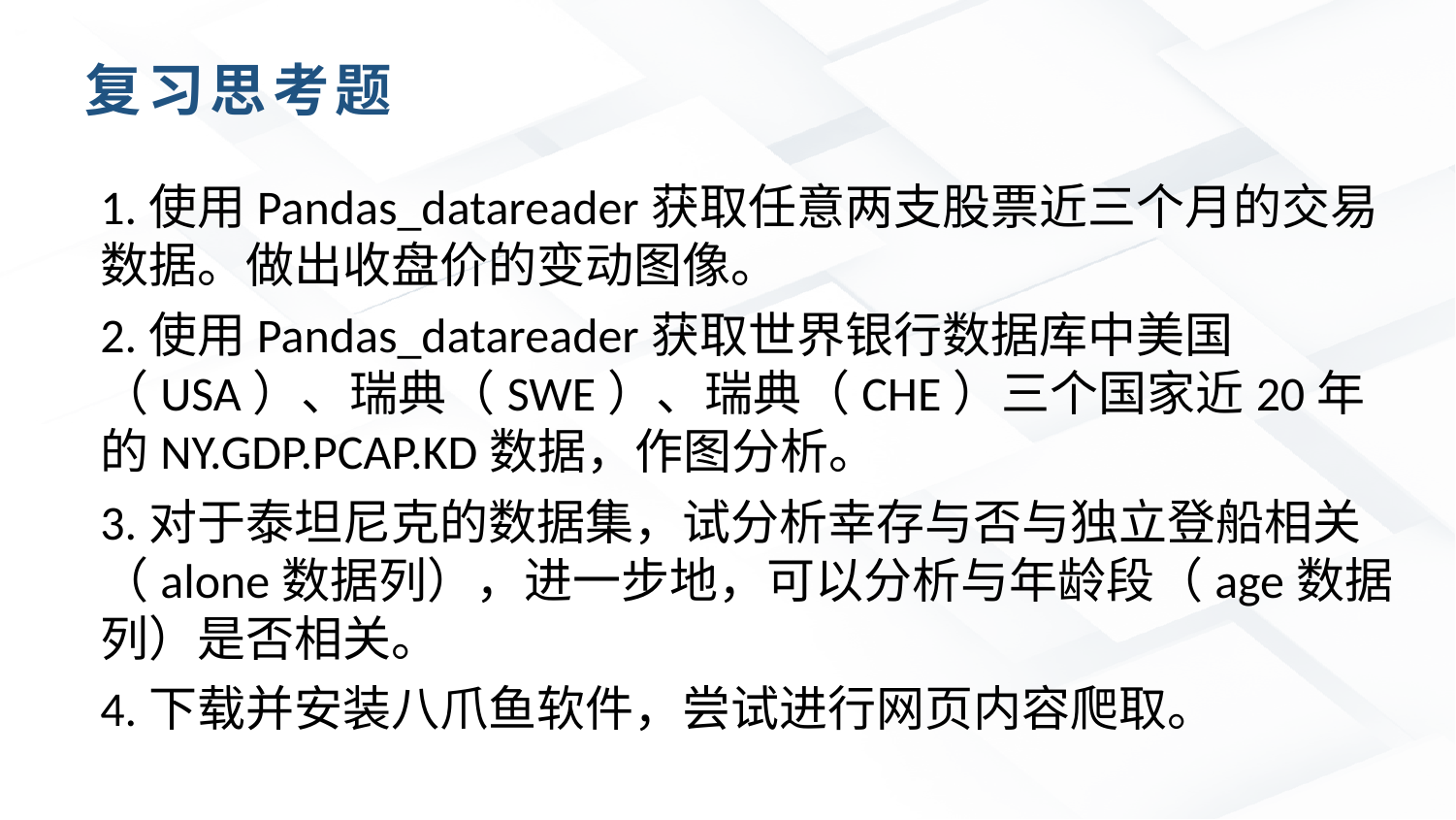

复习思考题
1.使用Pandas_datareader获取任意两支股票近三个月的交易数据。做出收盘价的变动图像。
2.使用Pandas_datareader获取世界银行数据库中美国（USA）、瑞典（SWE）、瑞典（CHE）三个国家近20年的NY.GDP.PCAP.KD数据，作图分析。
3.对于泰坦尼克的数据集，试分析幸存与否与独立登船相关（alone数据列），进一步地，可以分析与年龄段（age数据列）是否相关。
4.下载并安装八爪鱼软件，尝试进行网页内容爬取。